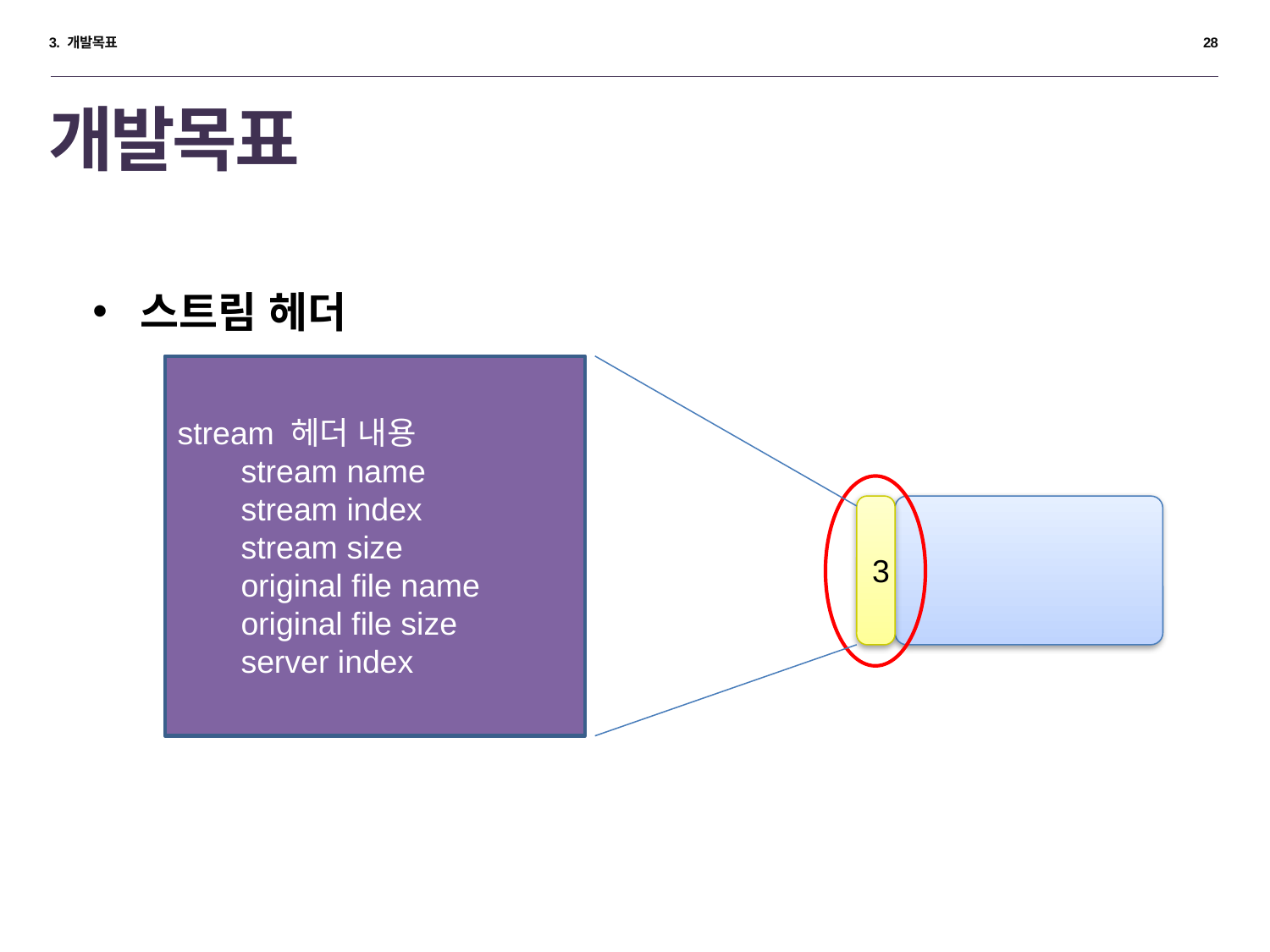

3. 개발목표
28
# 개발목표
스트림 헤더
stream 헤더 내용
stream name
stream index
stream size
original file name
original file size
server index

3